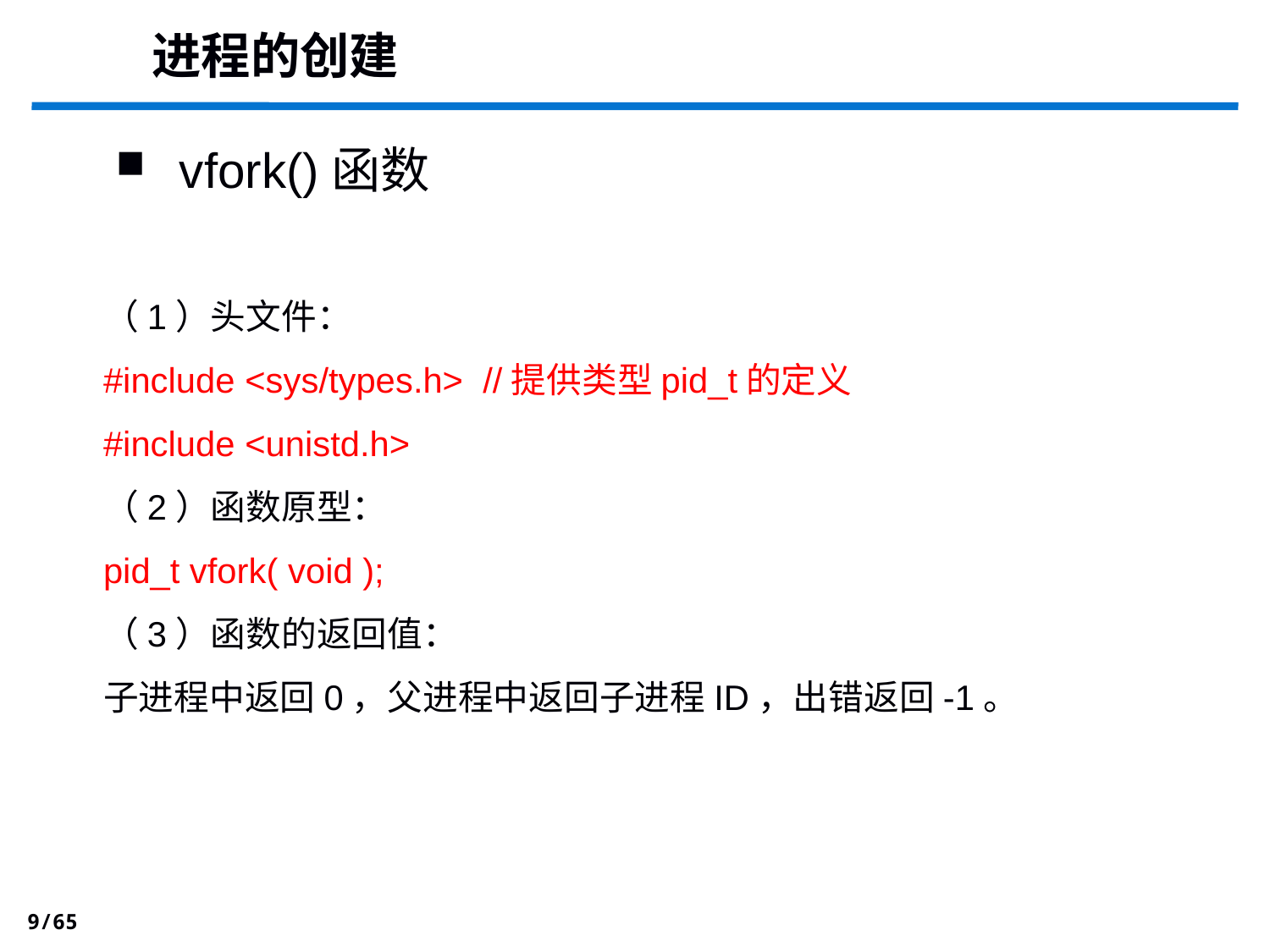

进程的创建
vfork()函数
（1）头文件：
#include <sys/types.h>  //提供类型pid_t的定义
#include <unistd.h>
（2）函数原型：
pid_t vfork( void );
（3）函数的返回值：
子进程中返回0，父进程中返回子进程ID，出错返回-1。